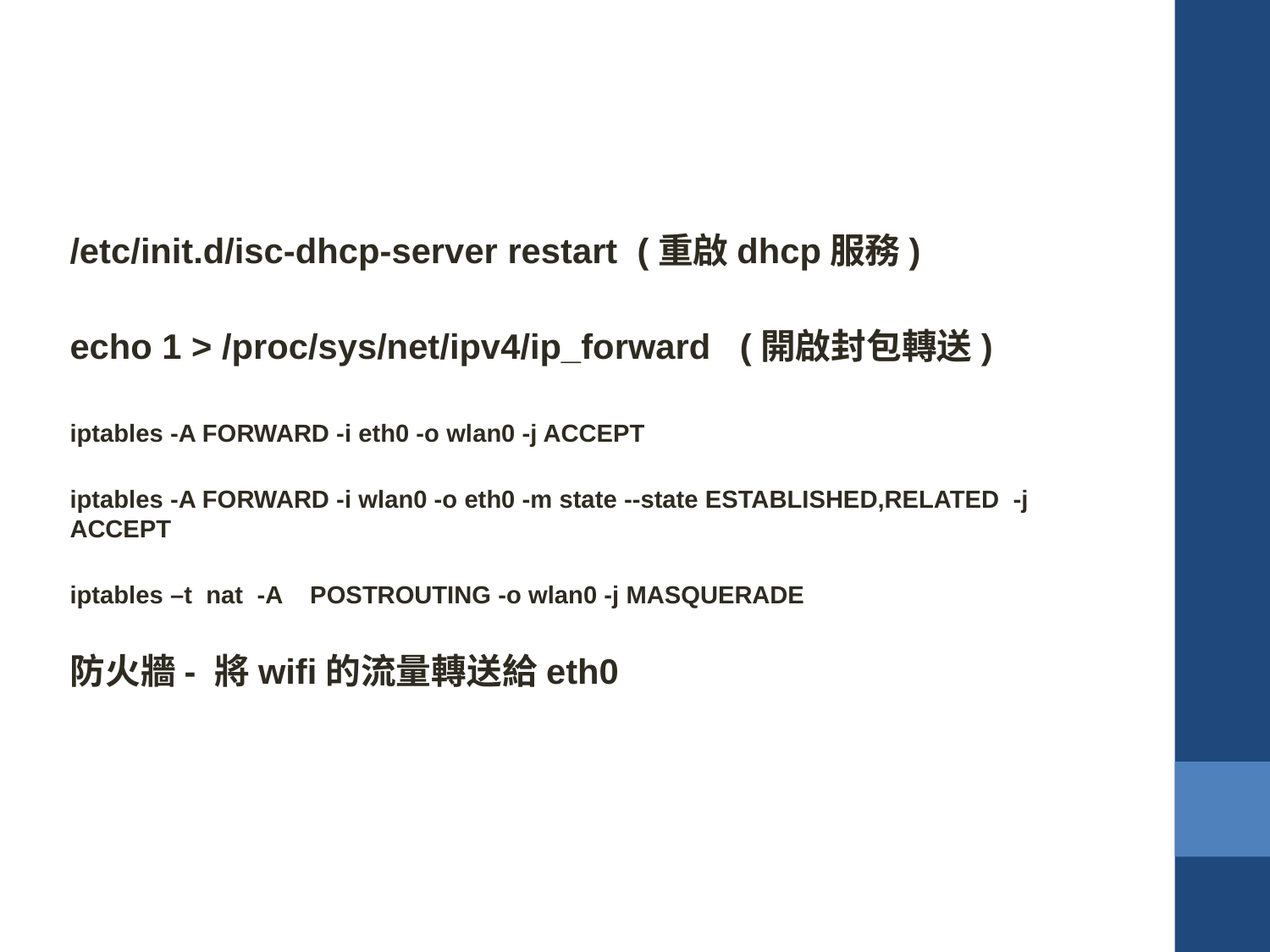

/etc/init.d/isc-dhcp-server restart  (重啟dhcp服務)

echo 1 > /proc/sys/net/ipv4/ip_forward   (開啟封包轉送)

iptables -A FORWARD -i eth0 -o wlan0 -j ACCEPT

iptables -A FORWARD -i wlan0 -o eth0 -m state --state ESTABLISHED,RELATED  -j ACCEPT

iptables –t  nat  -A    POSTROUTING -o wlan0 -j MASQUERADE

防火牆- 將wifi的流量轉送給eth0